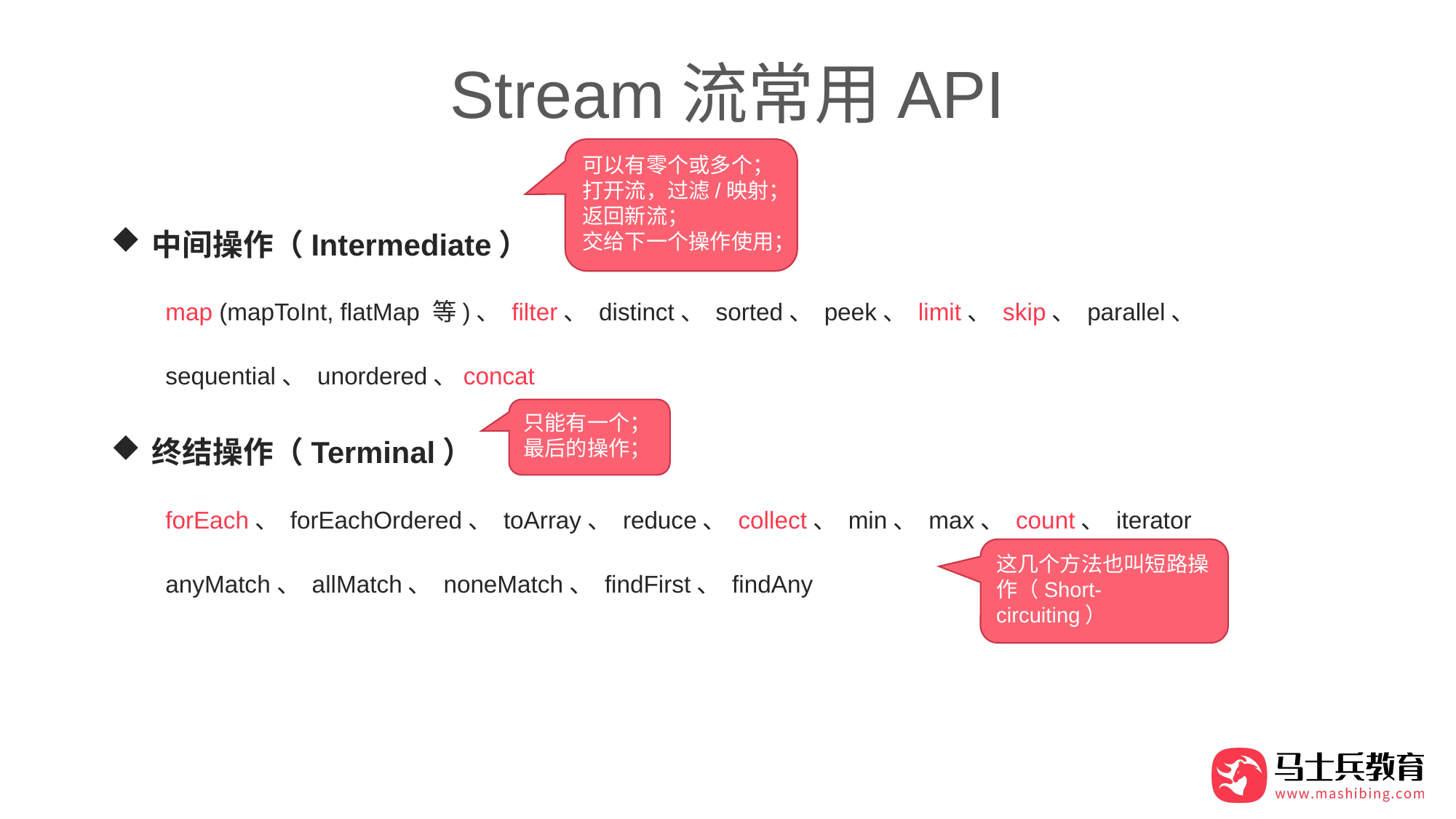

Stream流常用API
可以有零个或多个；
打开流，过滤/映射；
返回新流；
交给下一个操作使用；
中间操作（Intermediate）
map (mapToInt, flatMap 等)、 filter、 distinct、 sorted、 peek、 limit、 skip、 parallel、 sequential、 unordered、concat
终结操作（Terminal）
forEach、 forEachOrdered、 toArray、 reduce、 collect、 min、 max、 count、 iterator
anyMatch、 allMatch、 noneMatch、 findFirst、 findAny

只能有一个；
最后的操作；
这几个方法也叫短路操作（Short-circuiting）